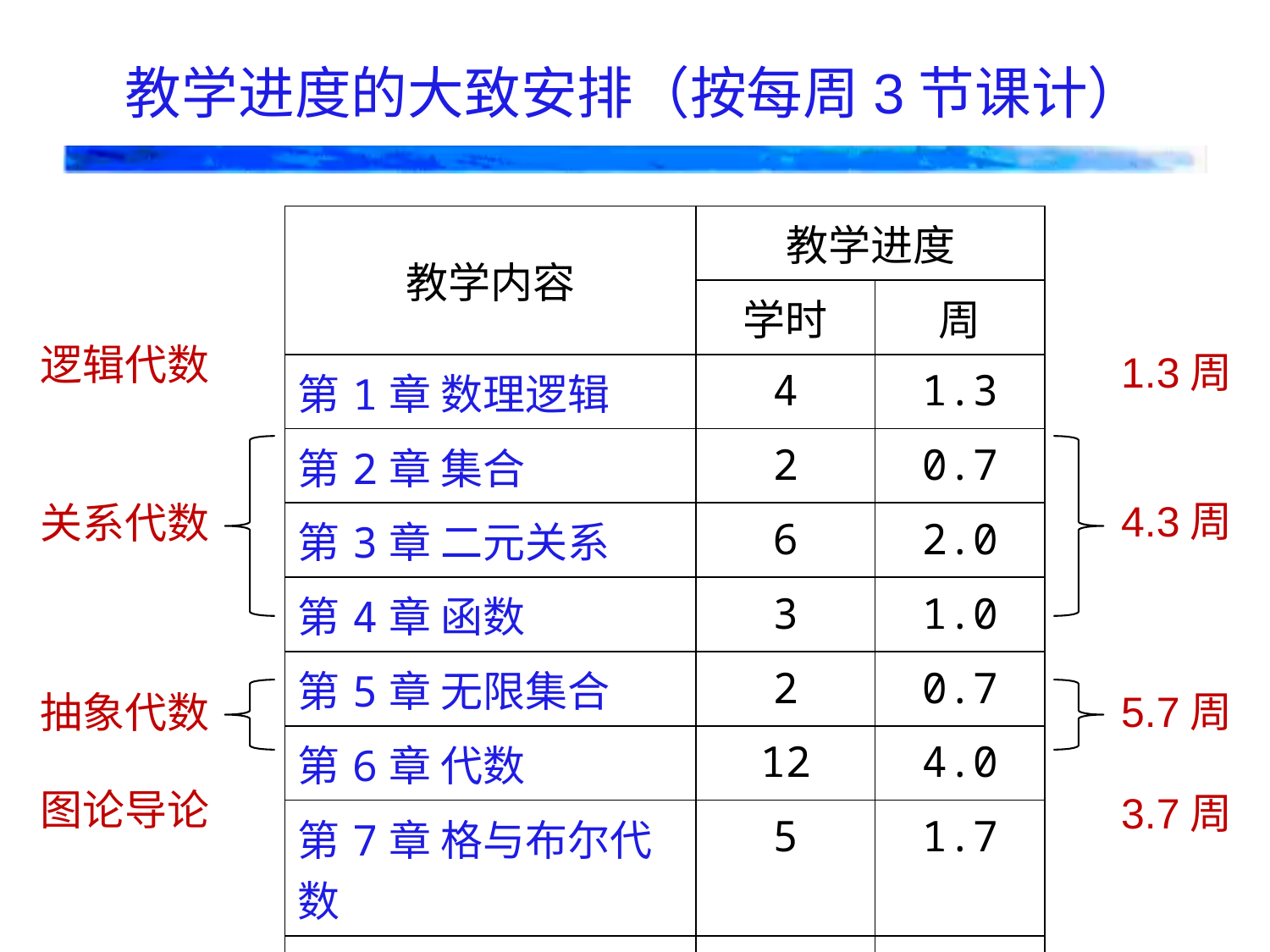

# 教学进度的大致安排（按每周3节课计）
| 教学内容 | 教学进度 |  |
| --- | --- | --- |
|  | 学时 | 周 |
| 第1章 数理逻辑 | 4 | 1.3 |
| 第2章 集合 | 2 | 0.7 |
| 第3章 二元关系 | 6 | 2.0 |
| 第4章 函数 | 3 | 1.0 |
| 第5章 无限集合 | 2 | 0.7 |
| 第6章 代数 | 12 | 4.0 |
| 第7章 格与布尔代数 | 5 | 1.7 |
| 第8章 图论 | 11 | 3.7 |
| 机动 | 3 | 1.0 |
逻辑代数

关系代数
抽象代数

图论导论
1.3周

4.3周
5.7周

3.7周